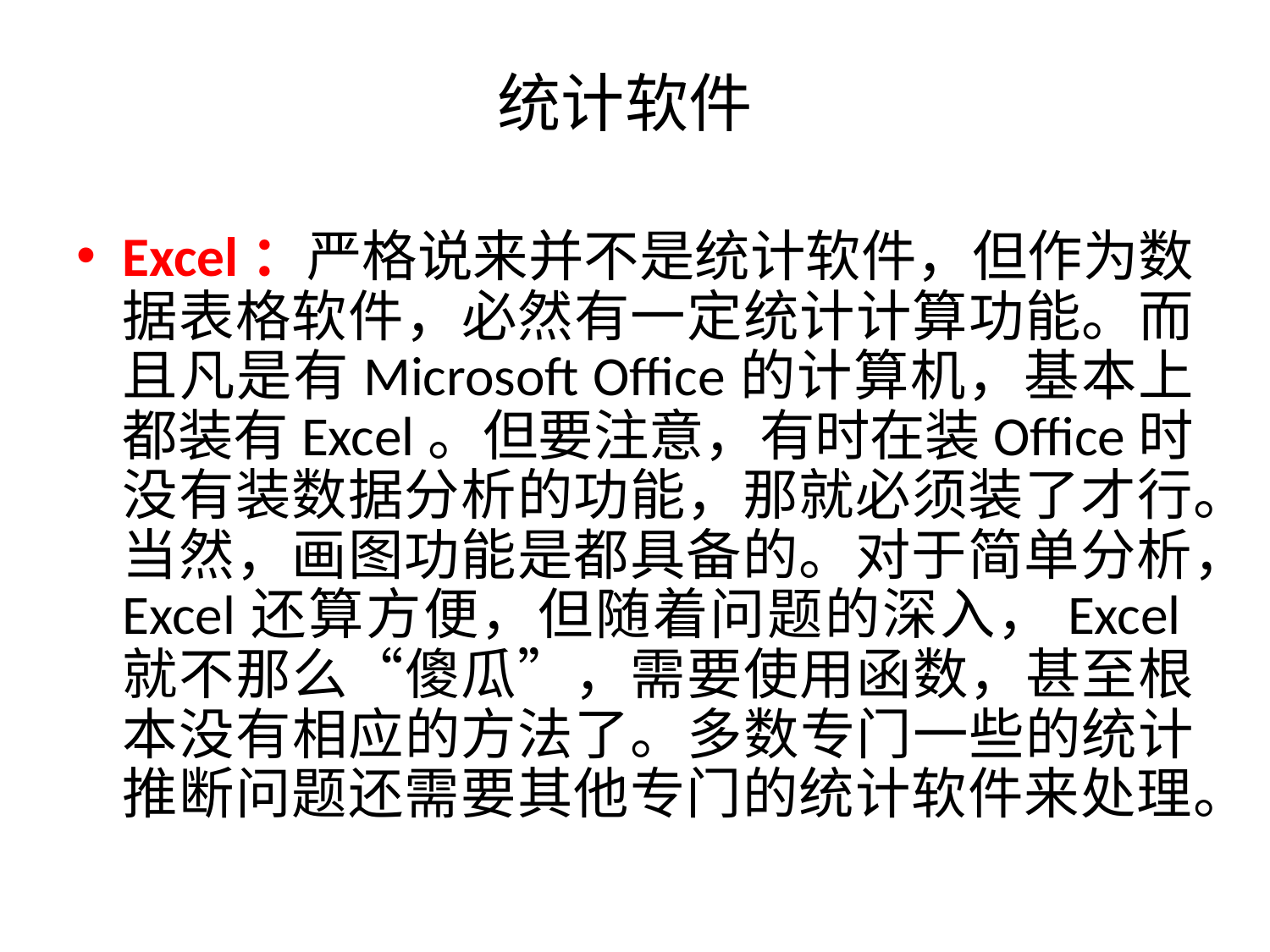

# 统计软件
Excel：严格说来并不是统计软件，但作为数据表格软件，必然有一定统计计算功能。而且凡是有Microsoft Office的计算机，基本上都装有Excel。但要注意，有时在装Office时没有装数据分析的功能，那就必须装了才行。当然，画图功能是都具备的。对于简单分析，Excel还算方便，但随着问题的深入，Excel就不那么“傻瓜”，需要使用函数，甚至根本没有相应的方法了。多数专门一些的统计推断问题还需要其他专门的统计软件来处理。